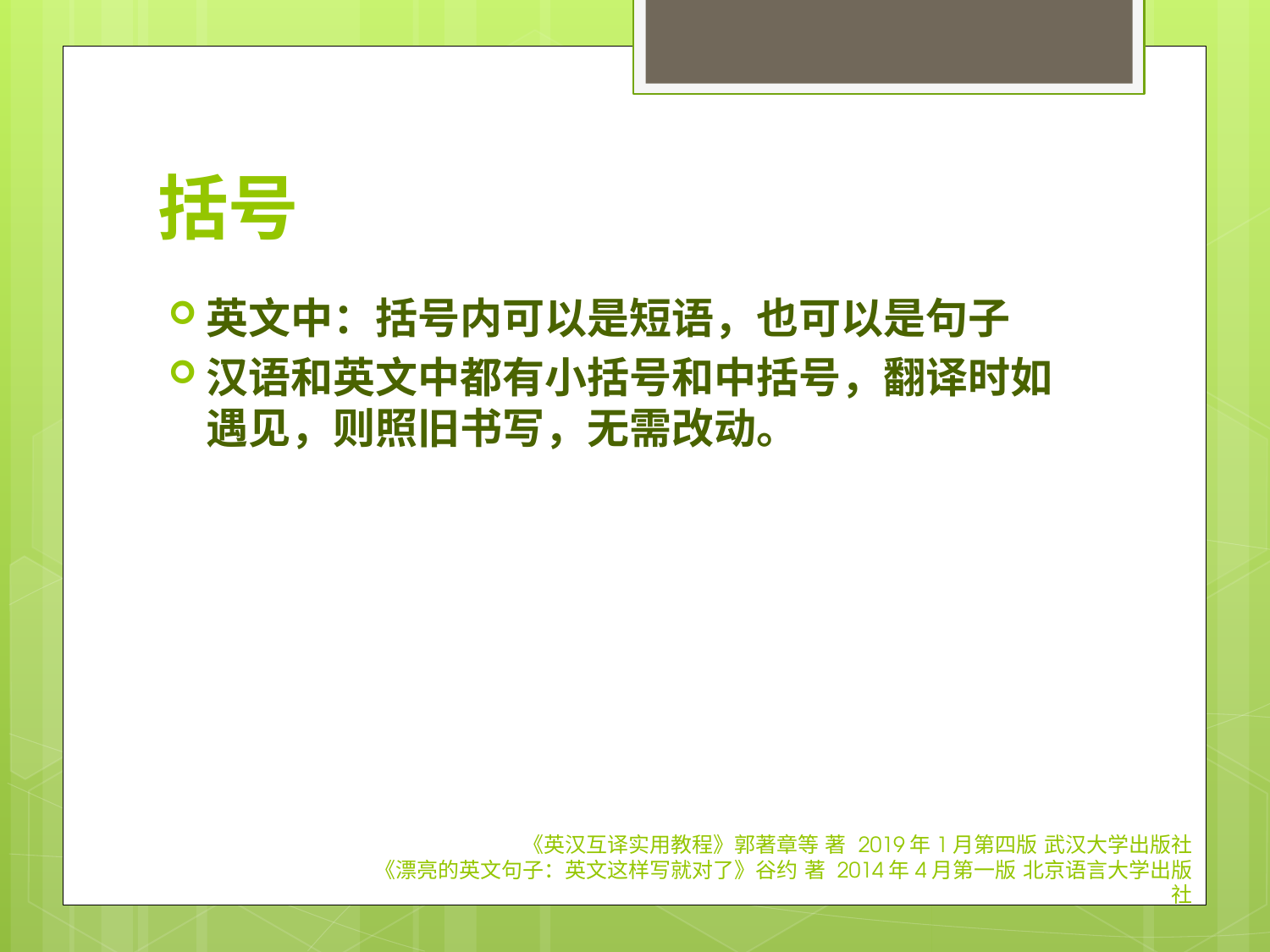

# 括号
英文中：括号内可以是短语，也可以是句子
汉语和英文中都有小括号和中括号，翻译时如遇见，则照旧书写，无需改动。

《英汉互译实用教程》郭著章等 著 2019年1月第四版 武汉大学出版社
《漂亮的英文句子：英文这样写就对了》谷约 著 2014年4月第一版 北京语言大学出版社